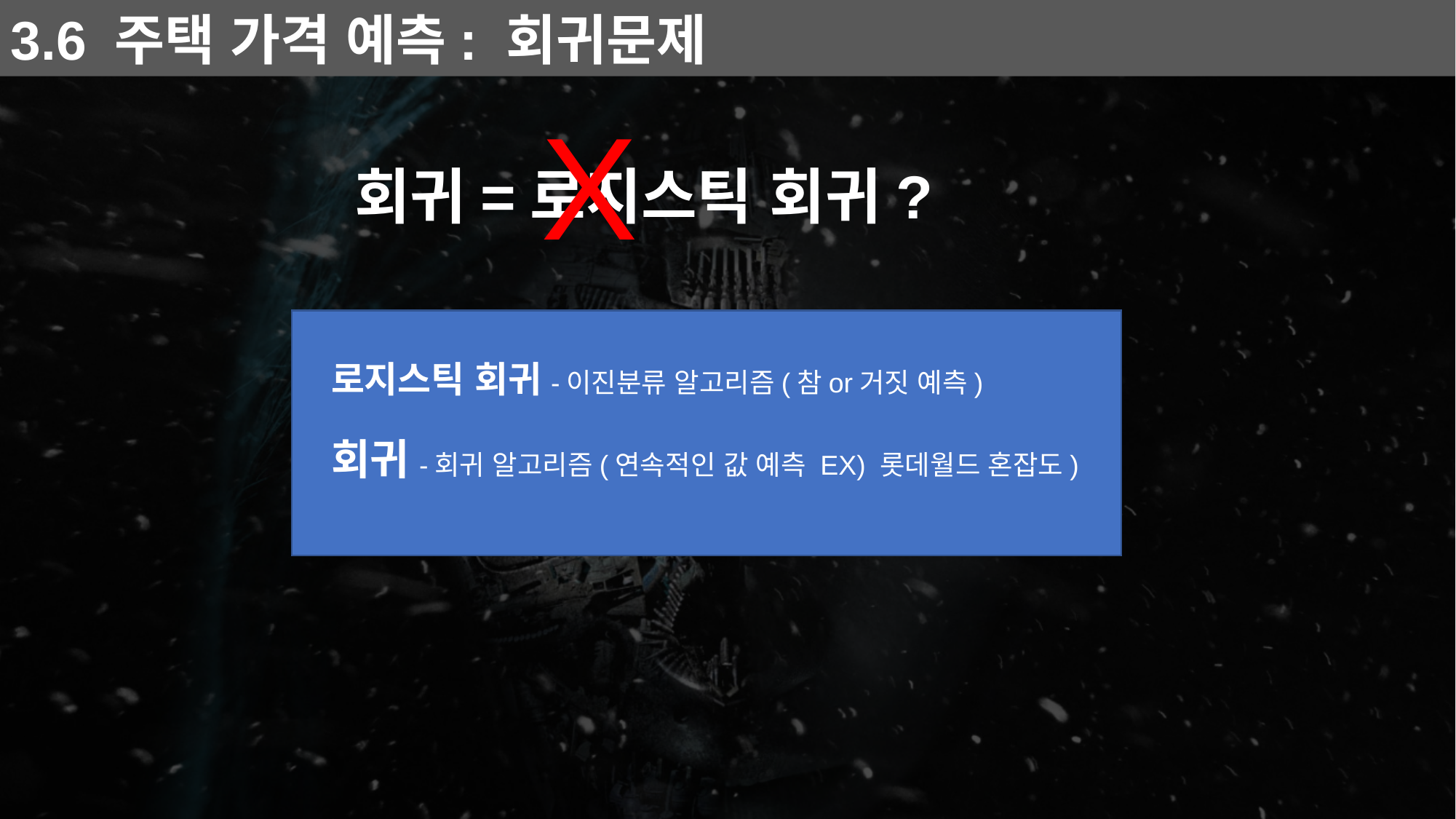

3.6 주택 가격 예측: 회귀문제
X
회귀=로지스틱 회귀?

로지스틱 회귀-이진분류 알고리즘(참or거짓 예측)

회귀-회귀 알고리즘(연속적인 값 예측 EX) 롯데월드 혼잡도)